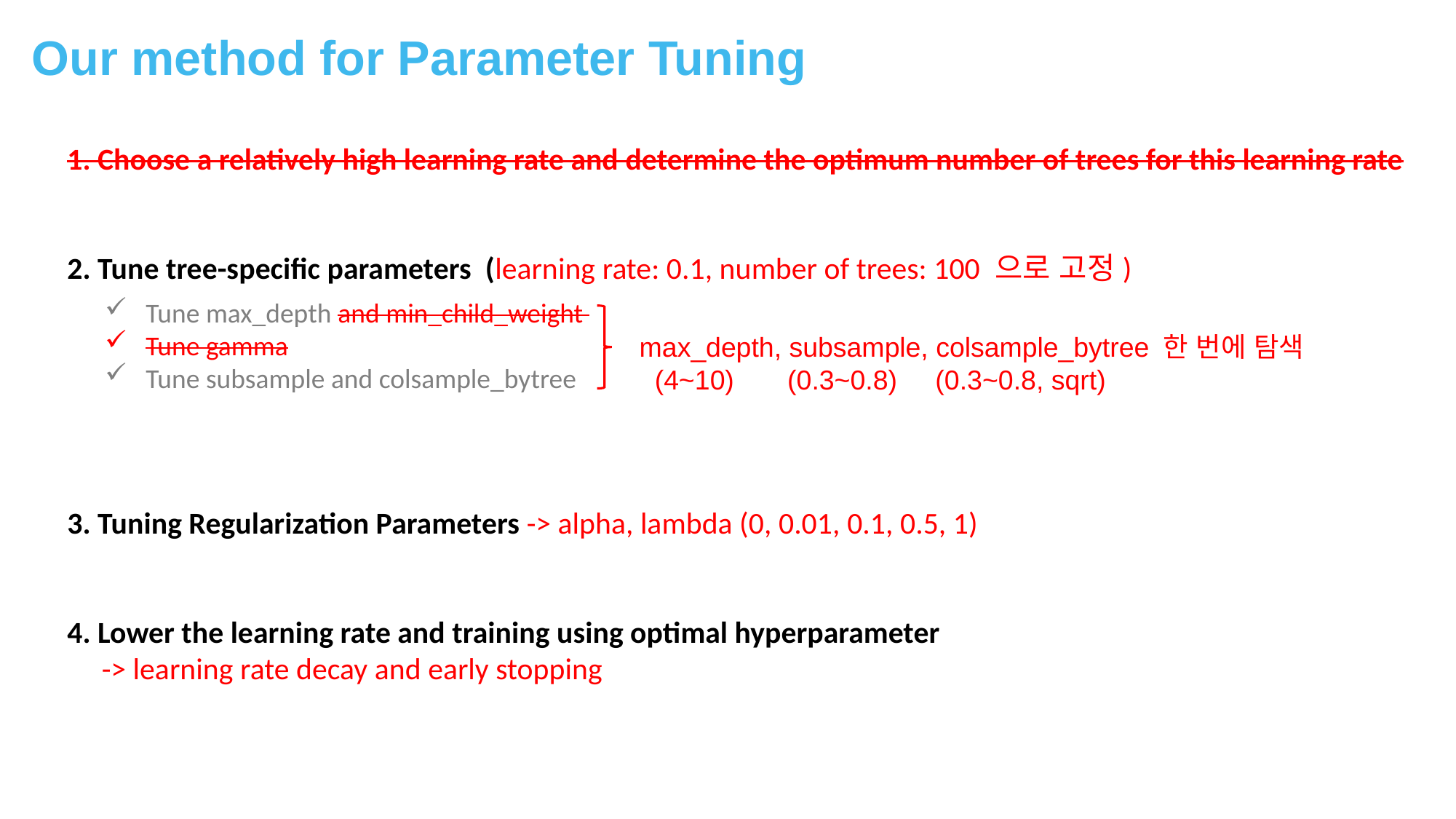

Our method for Parameter Tuning
1. Choose a relatively high learning rate and determine the optimum number of trees for this learning rate

2. Tune tree-specific parameters  (learning rate: 0.1, number of trees: 100 으로 고정)

3. Tuning Regularization Parameters -> alpha, lambda (0, 0.01, 0.1, 0.5, 1)

4. Lower the learning rate and training using optimal hyperparameter
     -> learning rate decay and early stopping

Tune max_depth and min_child_weight
Tune gamma
Tune subsample and colsample_bytree

max_depth, subsample, colsample_bytree 한 번에 탐색
  (4~10)       (0.3~0.8)     (0.3~0.8, sqrt)